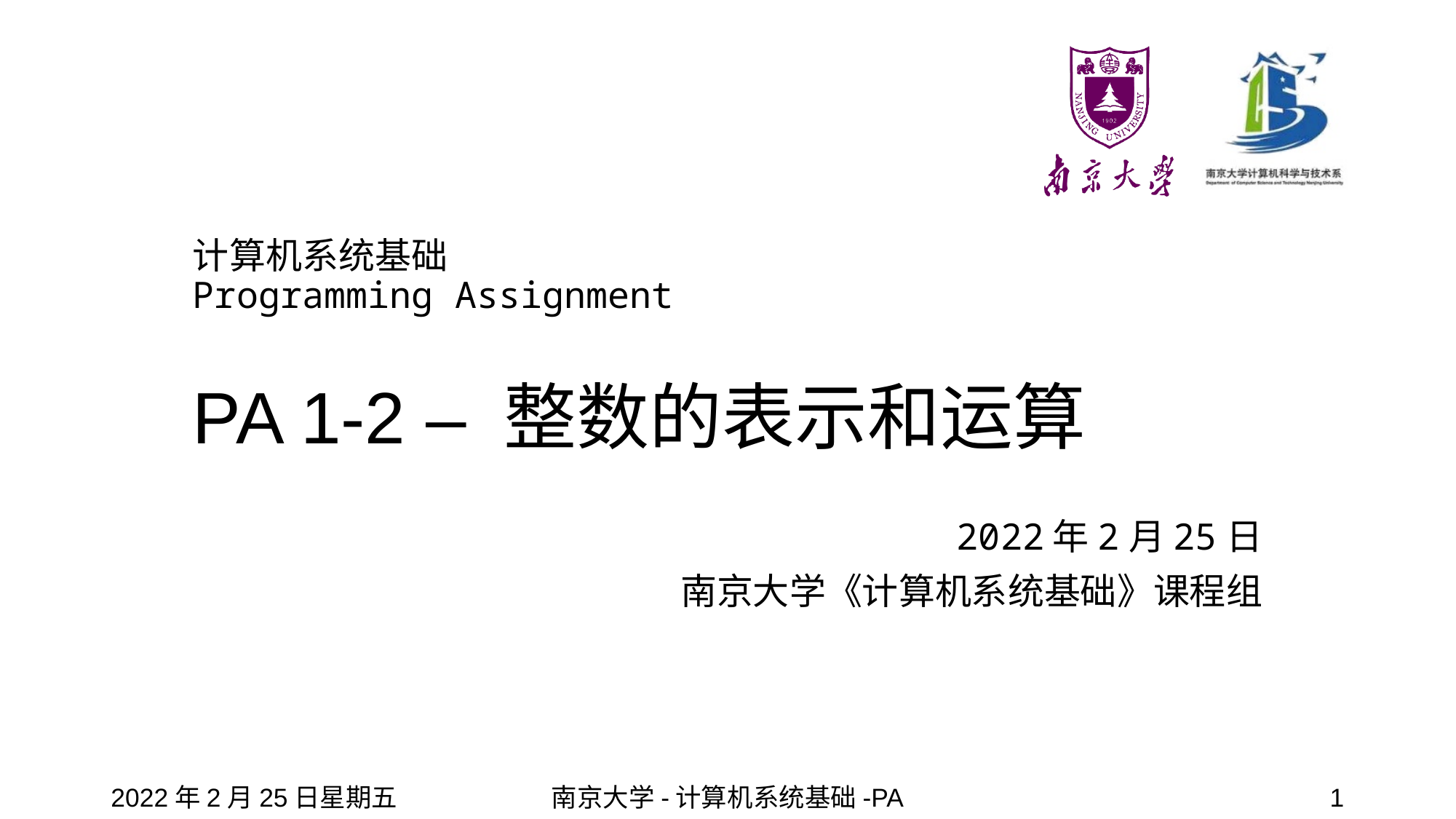

计算机系统基础
Programming Assignment
# PA 1-2 – 整数的表示和运算
2022年2月25日
南京大学《计算机系统基础》课程组
2022年2月25日星期五
南京大学-计算机系统基础-PA
1